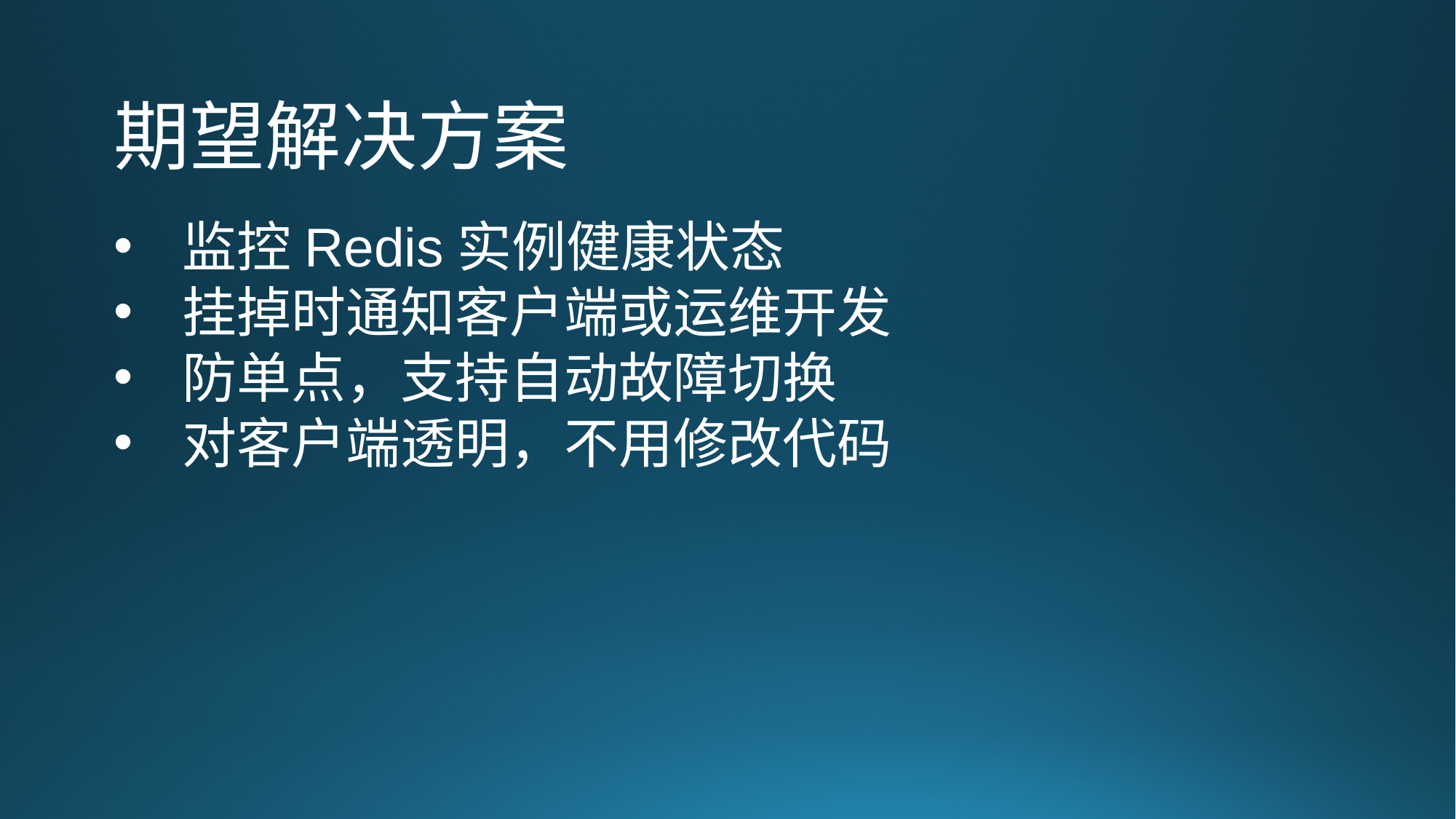

期望解决方案

监控Redis实例健康状态
挂掉时通知客户端或运维开发
防单点，支持自动故障切换
对客户端透明，不用修改代码